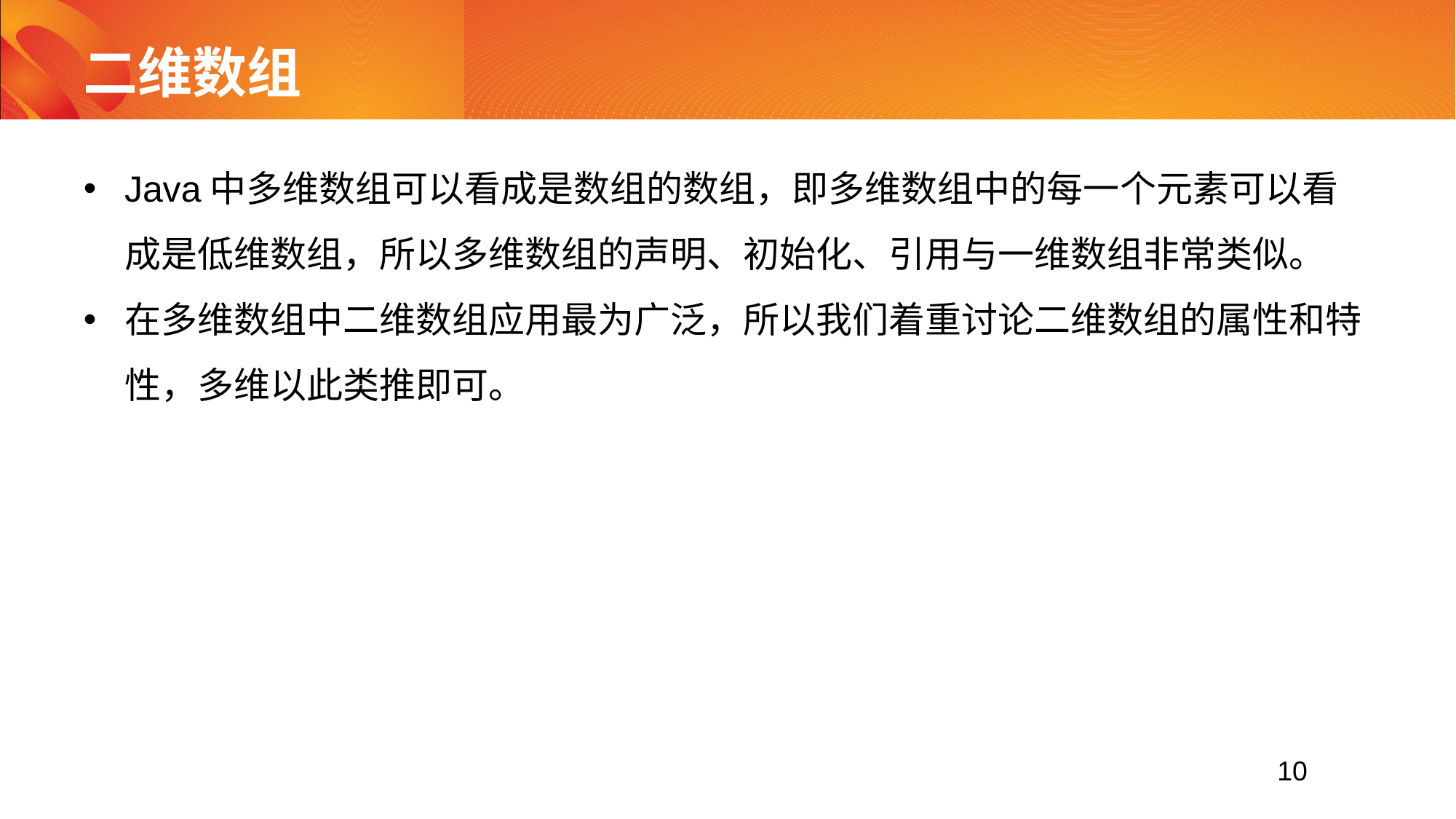

# 二维数组
Java中多维数组可以看成是数组的数组，即多维数组中的每一个元素可以看成是低维数组，所以多维数组的声明、初始化、引用与一维数组非常类似。
在多维数组中二维数组应用最为广泛，所以我们着重讨论二维数组的属性和特性，多维以此类推即可。